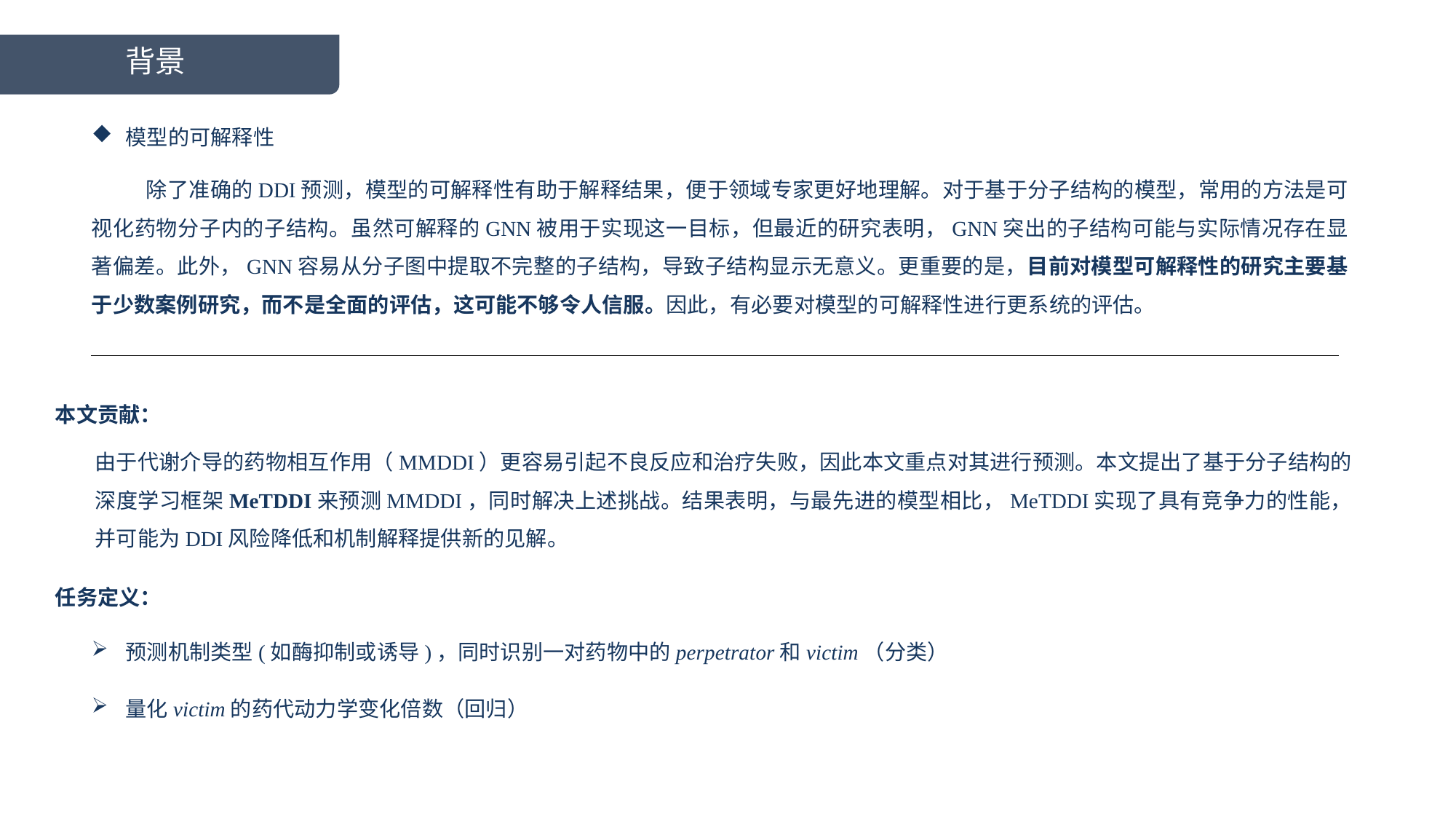

背景
模型的可解释性
除了准确的DDI预测，模型的可解释性有助于解释结果，便于领域专家更好地理解。对于基于分子结构的模型，常用的方法是可视化药物分子内的子结构。虽然可解释的GNN被用于实现这一目标，但最近的研究表明，GNN突出的子结构可能与实际情况存在显著偏差。此外，GNN容易从分子图中提取不完整的子结构，导致子结构显示无意义。更重要的是，目前对模型可解释性的研究主要基于少数案例研究，而不是全面的评估，这可能不够令人信服。因此，有必要对模型的可解释性进行更系统的评估。
本文贡献：
由于代谢介导的药物相互作用（MMDDI）更容易引起不良反应和治疗失败，因此本文重点对其进行预测。本文提出了基于分子结构的深度学习框架MeTDDI来预测MMDDI，同时解决上述挑战。结果表明，与最先进的模型相比，MeTDDI实现了具有竞争力的性能，并可能为DDI风险降低和机制解释提供新的见解。
任务定义：
预测机制类型(如酶抑制或诱导)，同时识别一对药物中的perpetrator和victim（分类）
量化victim的药代动力学变化倍数（回归）